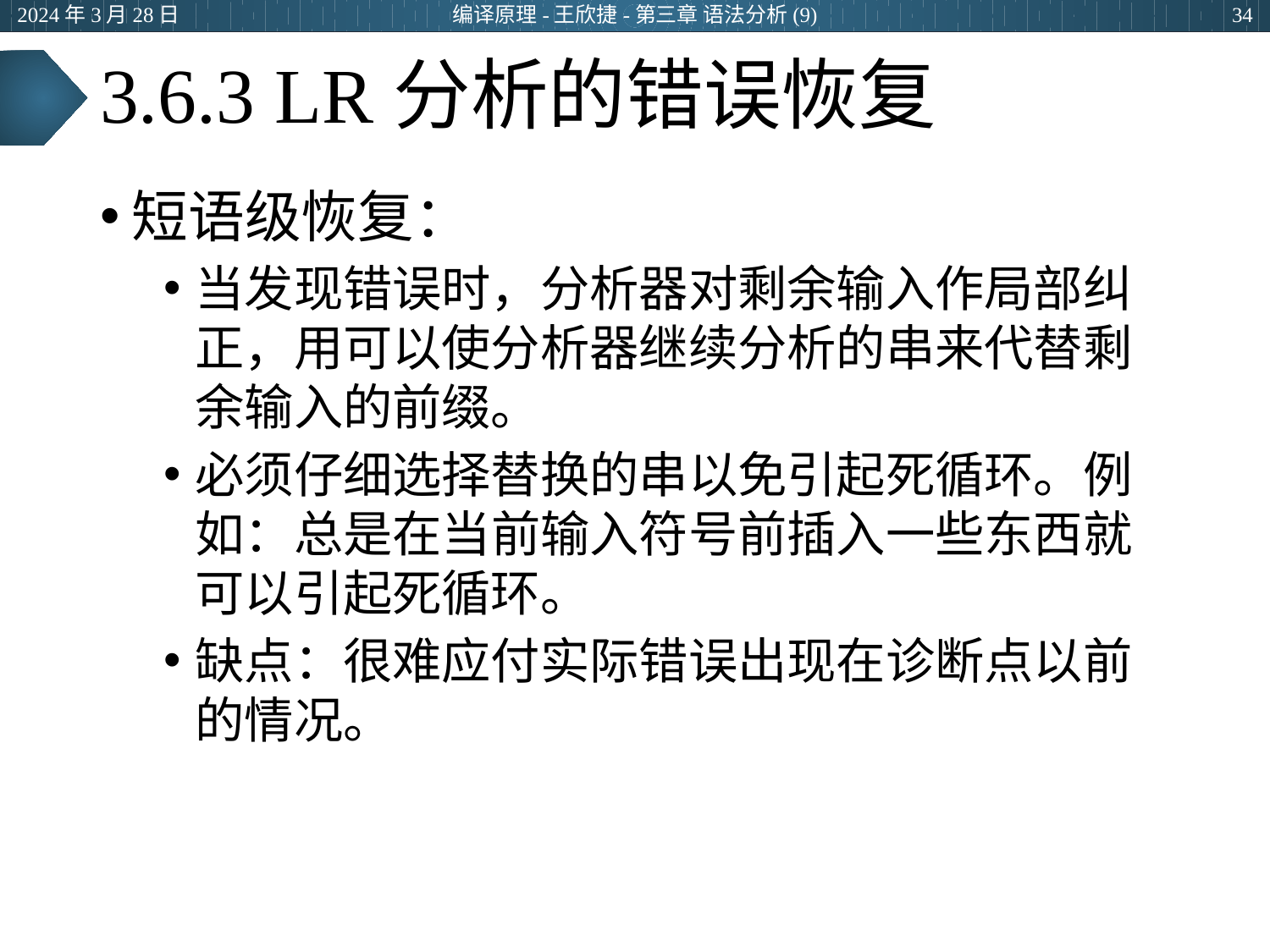

2024年3月28日
编译原理-王欣捷-第三章 语法分析(9)
34
# 3.6.3 LR分析的错误恢复
短语级恢复：
当发现错误时，分析器对剩余输入作局部纠正，用可以使分析器继续分析的串来代替剩余输入的前缀。
必须仔细选择替换的串以免引起死循环。例如：总是在当前输入符号前插入一些东西就可以引起死循环。
缺点：很难应付实际错误出现在诊断点以前的情况。